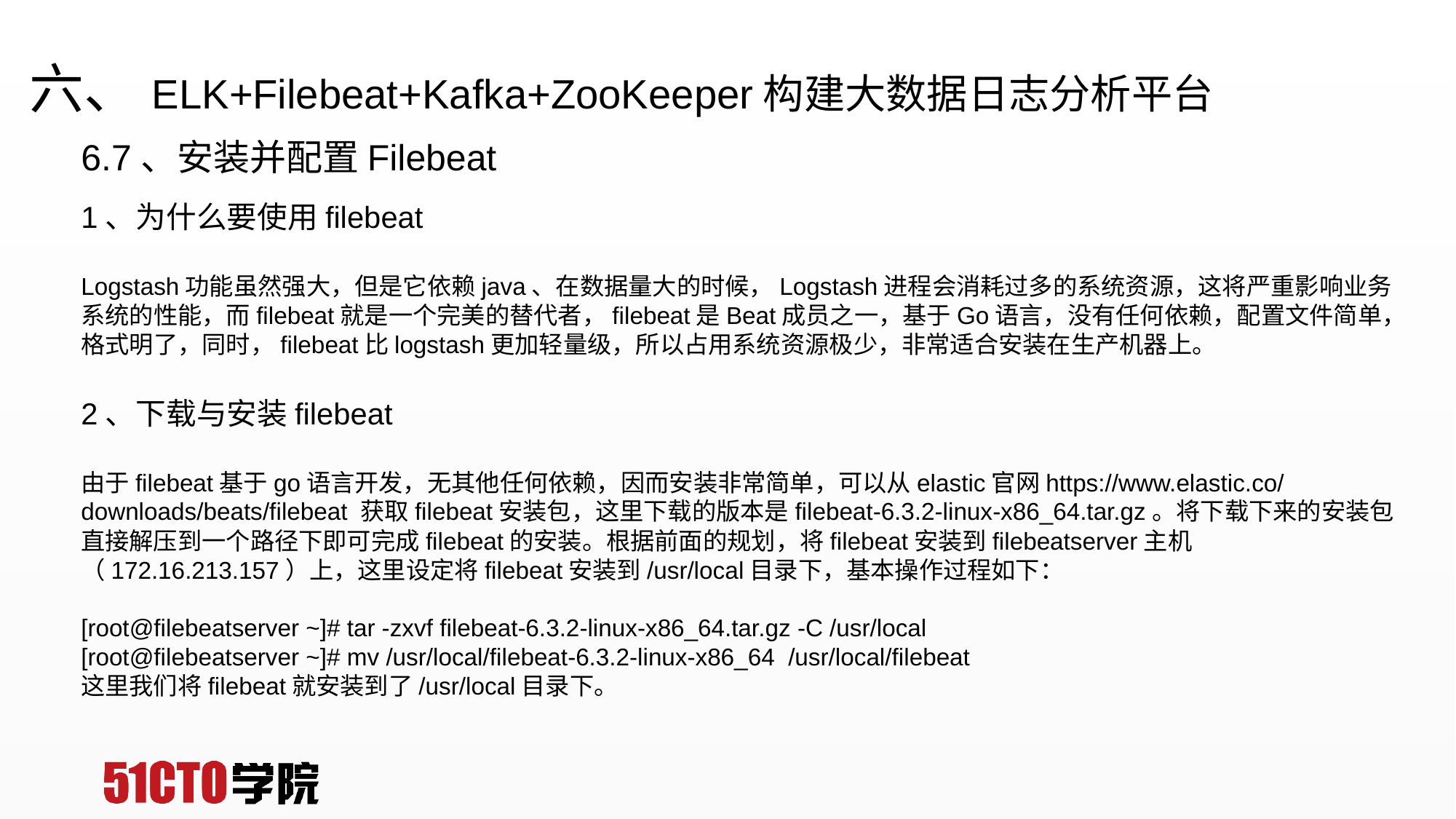

# 六、ELK+Filebeat+Kafka+ZooKeeper构建大数据日志分析平台
6.7、安装并配置Filebeat

1、为什么要使用filebeat

Logstash功能虽然强大，但是它依赖java、在数据量大的时候，Logstash进程会消耗过多的系统资源，这将严重影响业务系统的性能，而filebeat就是一个完美的替代者，filebeat是Beat成员之一，基于Go语言，没有任何依赖，配置文件简单，格式明了，同时，filebeat比logstash更加轻量级，所以占用系统资源极少，非常适合安装在生产机器上。

2、下载与安装filebeat

由于filebeat基于go语言开发，无其他任何依赖，因而安装非常简单，可以从elastic官网https://www.elastic.co/downloads/beats/filebeat 获取filebeat安装包，这里下载的版本是filebeat-6.3.2-linux-x86_64.tar.gz。将下载下来的安装包直接解压到一个路径下即可完成filebeat的安装。根据前面的规划，将filebeat安装到filebeatserver主机（172.16.213.157）上，这里设定将filebeat安装到/usr/local目录下，基本操作过程如下：

[root@filebeatserver ~]# tar -zxvf filebeat-6.3.2-linux-x86_64.tar.gz -C /usr/local
[root@filebeatserver ~]# mv /usr/local/filebeat-6.3.2-linux-x86_64  /usr/local/filebeat
这里我们将filebeat就安装到了/usr/local目录下。